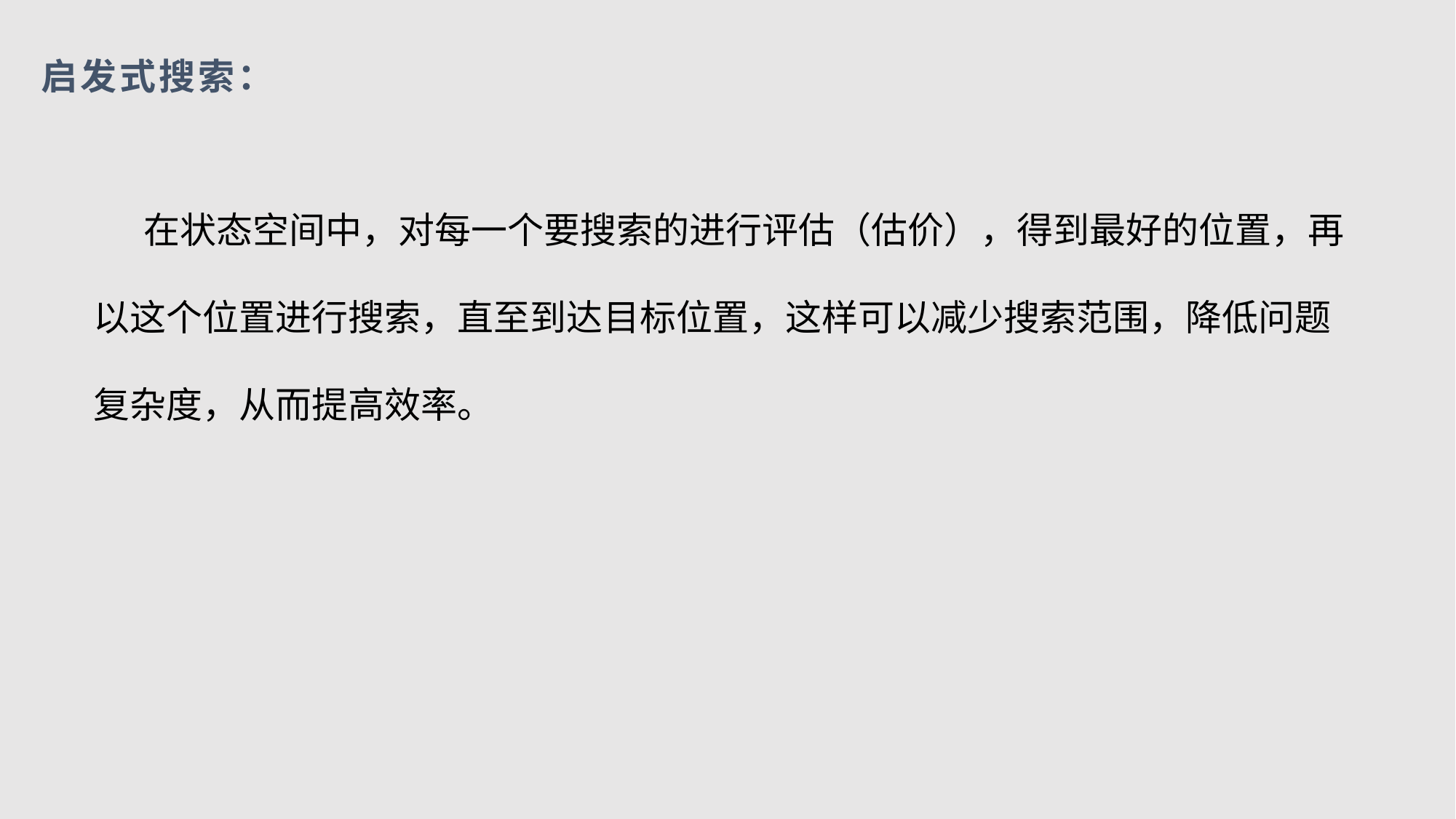

# 启发式搜索：
       在状态空间中，对每一个要搜索的进行评估（估价），得到最好的位置，再以这个位置进行搜索，直至到达目标位置，这样可以减少搜索范围，降低问题复杂度，从而提高效率。